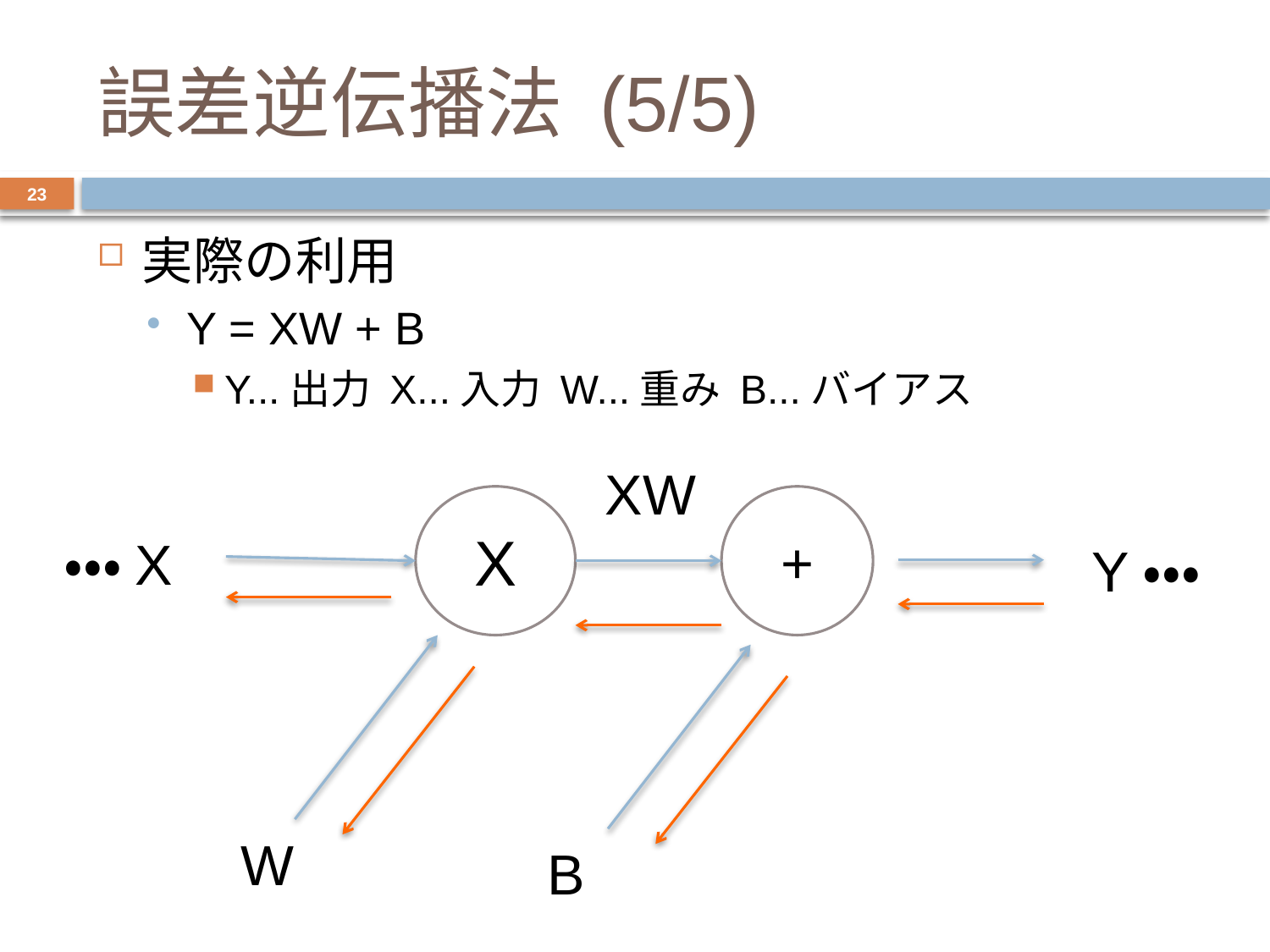

# 誤差逆伝播法 (5/5)
23
実際の利用
Y = XW + B
Y...出力 X...入力 W...重み B...バイアス

XW
X
+
・・・X
Y・・・

W
B